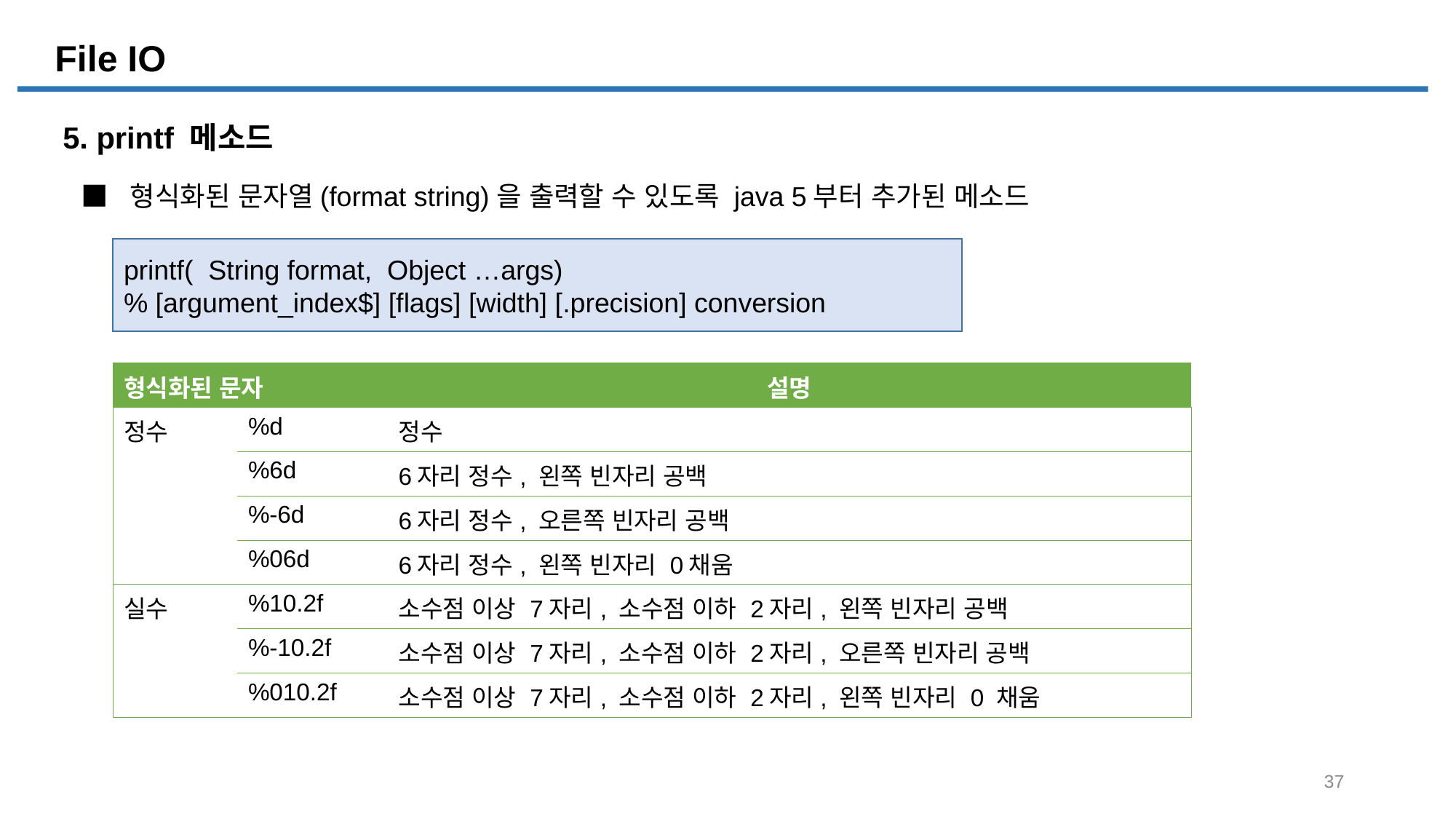

File IO

File IO
5. printf 메소드
■  형식화된 문자열(format string)을 출력할 수 있도록 java 5부터 추가된 메소드
printf(  String format,  Object …args)
% [argument_index$] [flags] [width] [.precision] conversion
| 형식화된 문자 |  | 설명 |
| --- | --- | --- |
| 정수 | %d | 정수 |
|  | %6d | 6자리 정수, 왼쪽 빈자리 공백 |
|  | %-6d | 6자리 정수, 오른쪽 빈자리 공백 |
|  | %06d | 6자리 정수, 왼쪽 빈자리 0채움 |
| 실수 | %10.2f | 소수점 이상 7자리, 소수점 이하 2자리, 왼쪽 빈자리 공백 |
|  | %-10.2f | 소수점 이상 7자리, 소수점 이하 2자리, 오른쪽 빈자리 공백 |
|  | %010.2f | 소수점 이상 7자리, 소수점 이하 2자리, 왼쪽 빈자리 0 채움 |
37